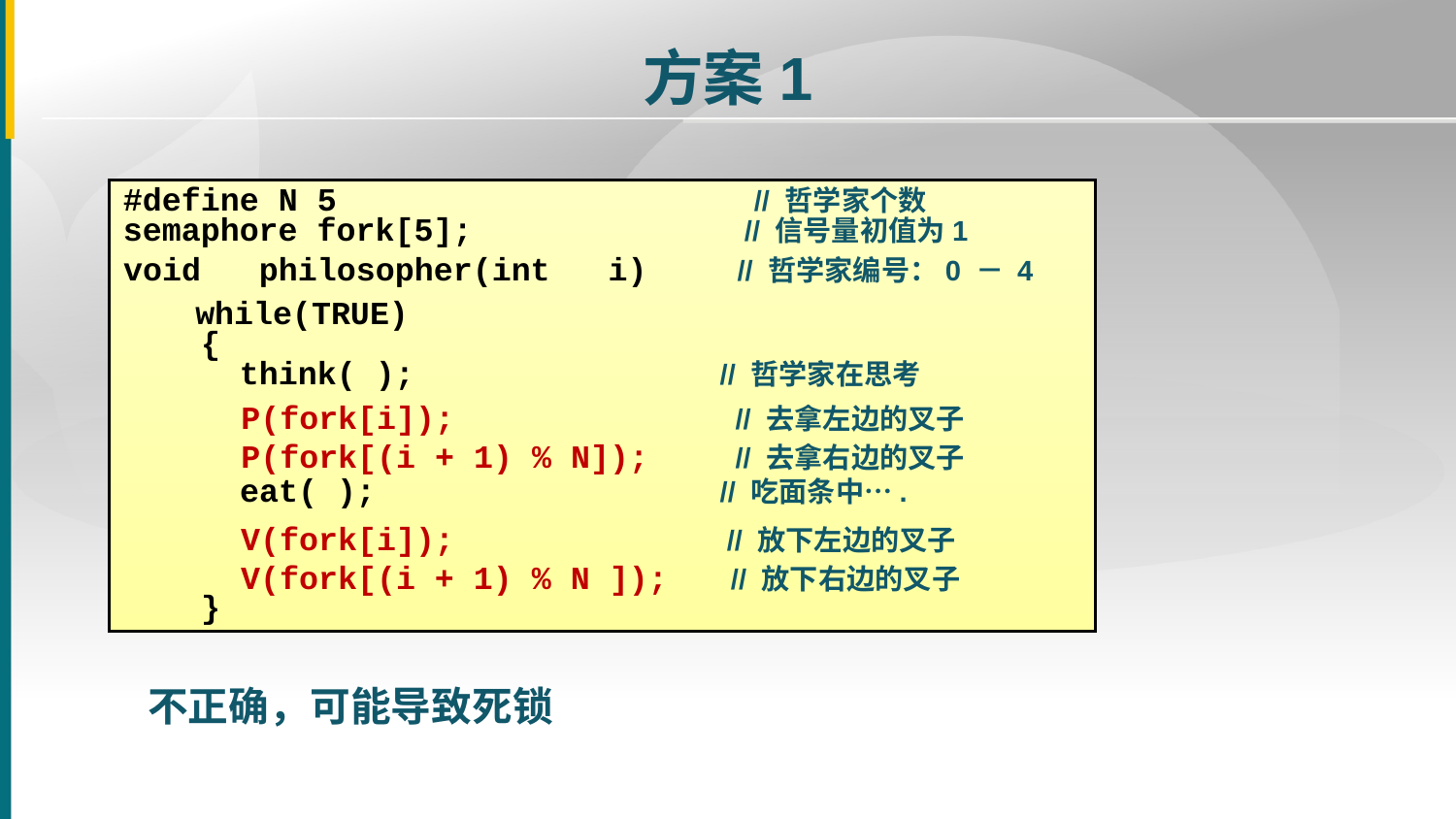

方案1
#define N 5		          // 哲学家个数
semaphore fork[5];              // 信号量初值为1

void   philosopher(int   i)          // 哲学家编号：0 － 4
         while(TRUE)
    {
      think( );                                  // 哲学家在思考

      eat( );	                                  // 吃面条中….

    }
P(fork[i]);               // 去拿左边的叉子
P(fork[(i + 1) % N]);     // 去拿右边的叉子
V(fork[i]);                                  // 放下左边的叉子
V(fork[(i + 1) % N ]);       // 放下右边的叉子
不正确，可能导致死锁